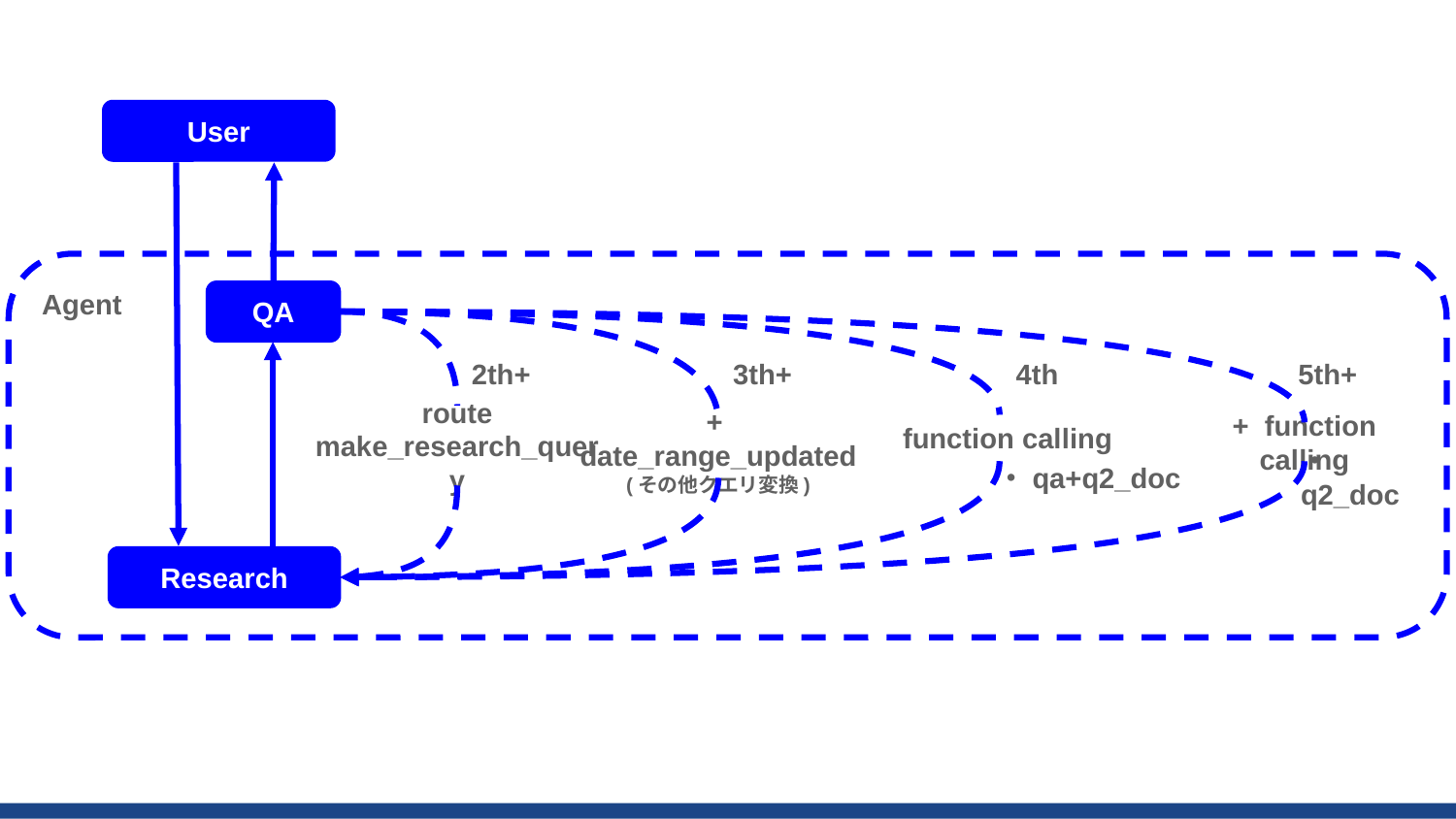

User
Agent
QA
2th+
3th+
4th
5th+
route
make_research_query
  function calling
+  date_range_updated
(その他クエリ変換)
+  function calling
・qa+q2_doc
・q2_doc
Research